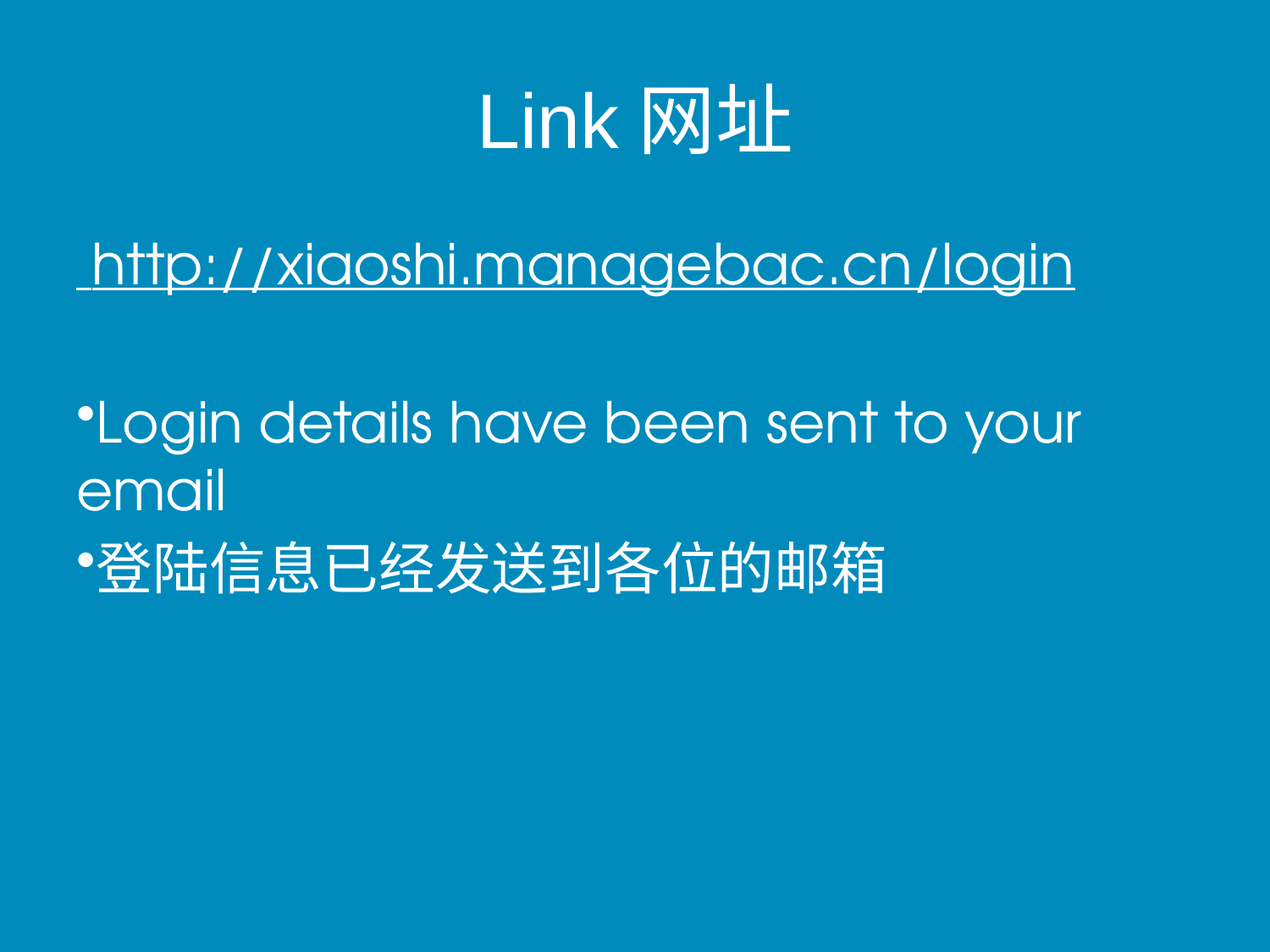

# Link网址
 http://xiaoshi.managebac.cn/login

Login details have been sent to your email
登陆信息已经发送到各位的邮箱